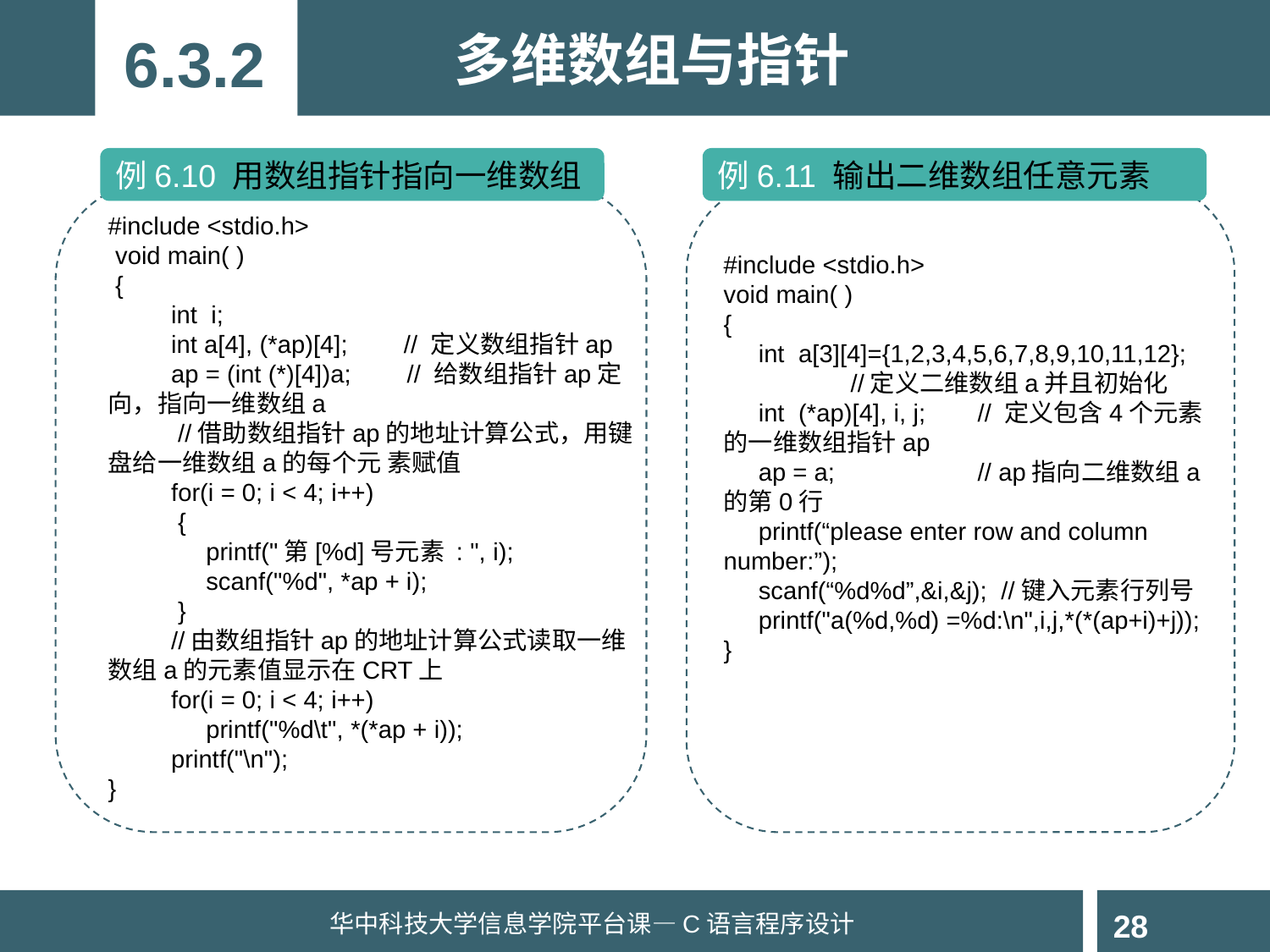

多维数组与指针
6.3.2
例6.10 用数组指针指向一维数组
例6.11 输出二维数组任意元素

#include <stdio.h>
 void main( )
 {
         int  i;
         int a[4], (*ap)[4];        // 定义数组指针ap
         ap = (int (*)[4])a;        // 给数组指针ap定向，指向一维数组a
          //借助数组指针ap的地址计算公式，用键盘给一维数组a的每个元 素赋值
         for(i = 0; i < 4; i++)
          {
              printf("第[%d]号元素 : ", i);
              scanf("%d", *ap + i);
          }
         //由数组指针ap的地址计算公式读取一维数组a的元素值显示在CRT上
         for(i = 0; i < 4; i++)
              printf("%d\t", *(*ap + i));
         printf("\n");
}
#include <stdio.h>
void main( )
{
     int  a[3][4]={1,2,3,4,5,6,7,8,9,10,11,12};	//定义二维数组a并且初始化
     int  (*ap)[4], i, j;	// 定义包含4个元素的一维数组指针ap
     ap = a;		// ap指向二维数组a的第0行
     printf(“please enter row and column number:”);
     scanf(“%d%d”,&i,&j);  //键入元素行列号
     printf("a(%d,%d) =%d:\n",i,j,*(*(ap+i)+j));
}